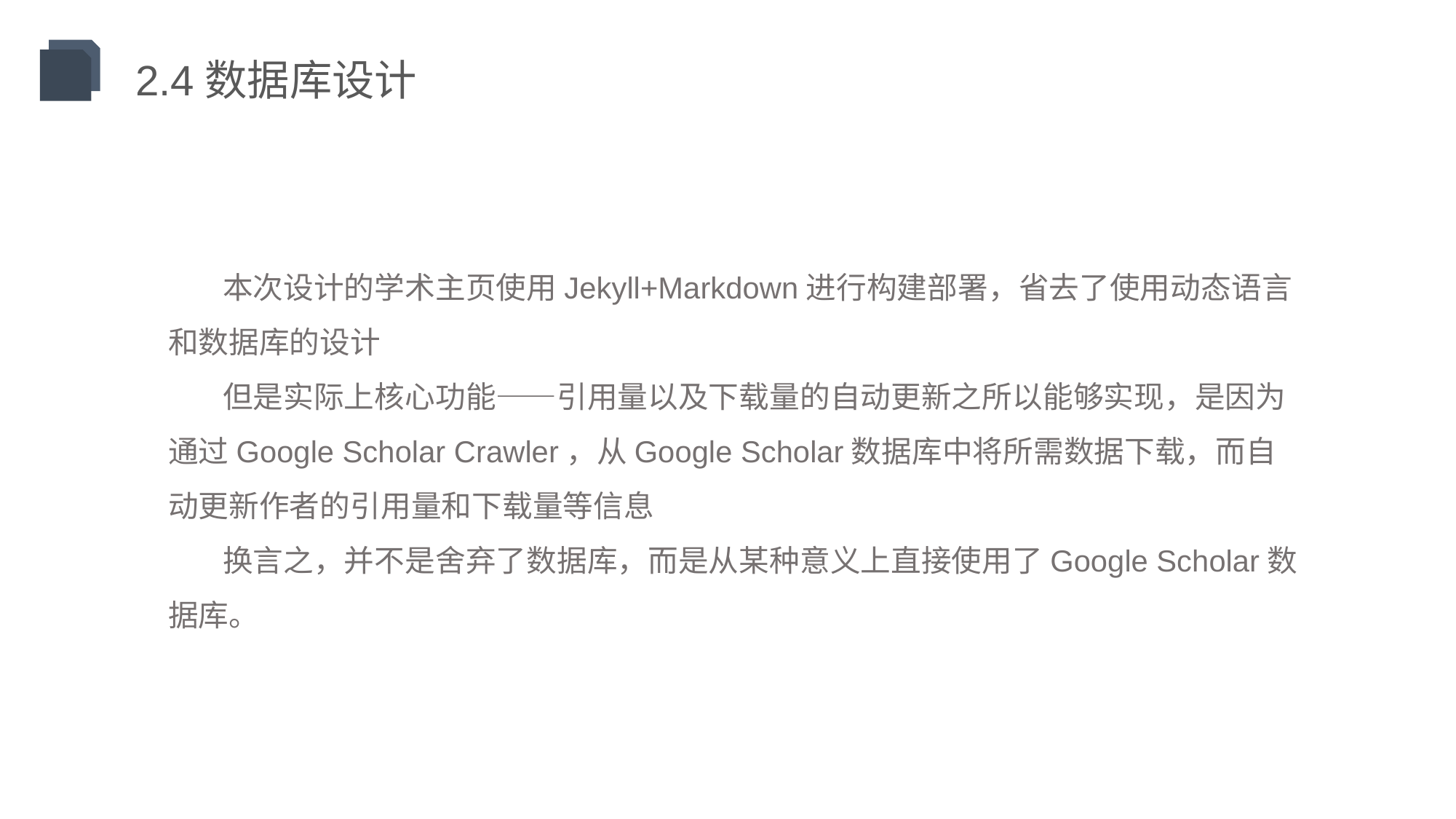

2.4数据库设计

本次设计的学术主页使用Jekyll+Markdown进行构建部署，省去了使用动态语言和数据库的设计
但是实际上核心功能——引用量以及下载量的自动更新之所以能够实现，是因为通过Google Scholar Crawler，从Google Scholar数据库中将所需数据下载，而自动更新作者的引用量和下载量等信息
换言之，并不是舍弃了数据库，而是从某种意义上直接使用了Google Scholar数据库。